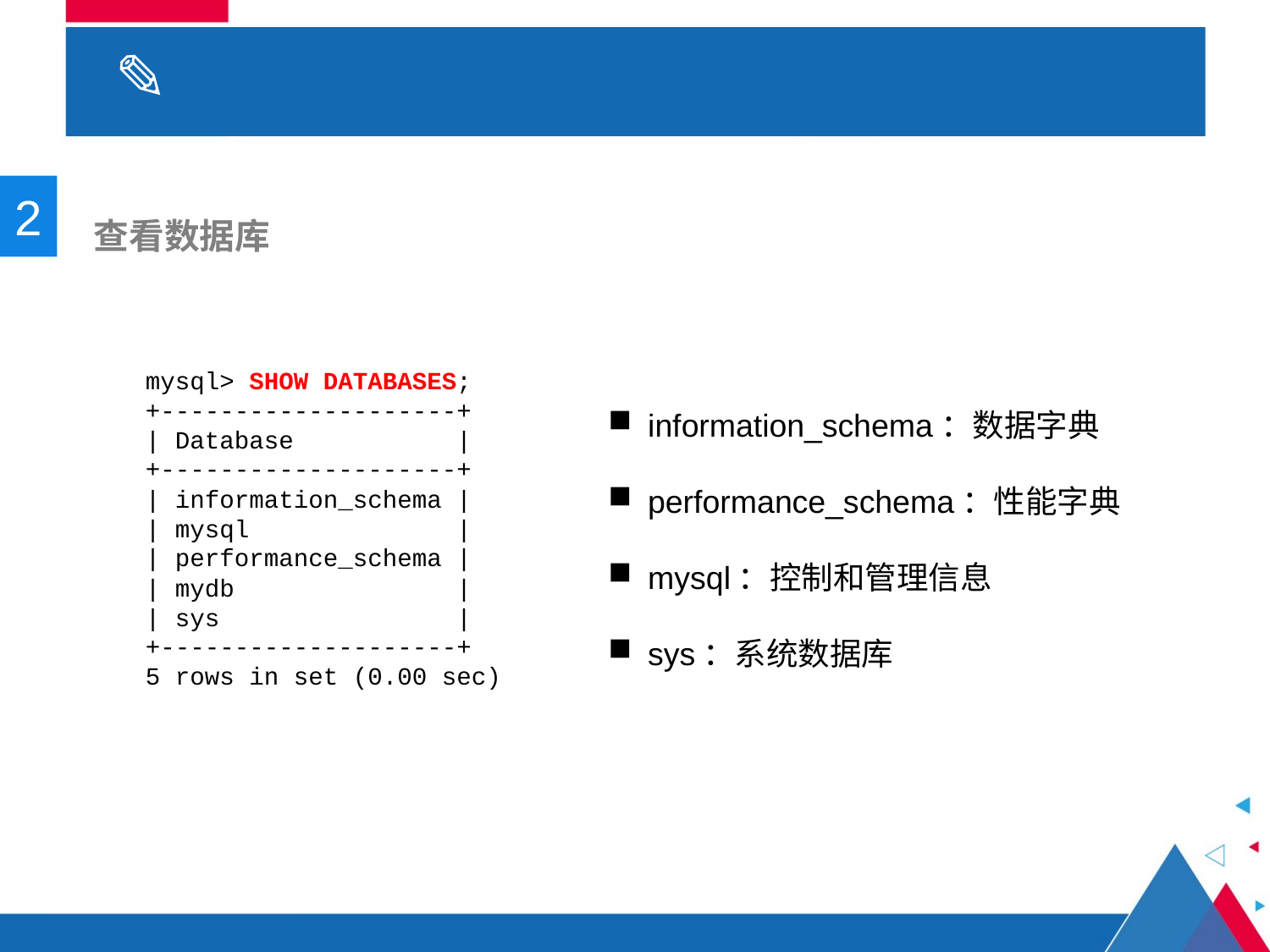

# 2.1 数据库操作

2
  查看数据库
mysql> SHOW DATABASES;
+--------------------+
| Database           |
+--------------------+
| information_schema |
| mysql              |
| performance_schema |
| mydb               |
| sys                |
+--------------------+
5 rows in set (0.00 sec)
information_schema：数据字典
performance_schema：性能字典
mysql：控制和管理信息
sys：系统数据库